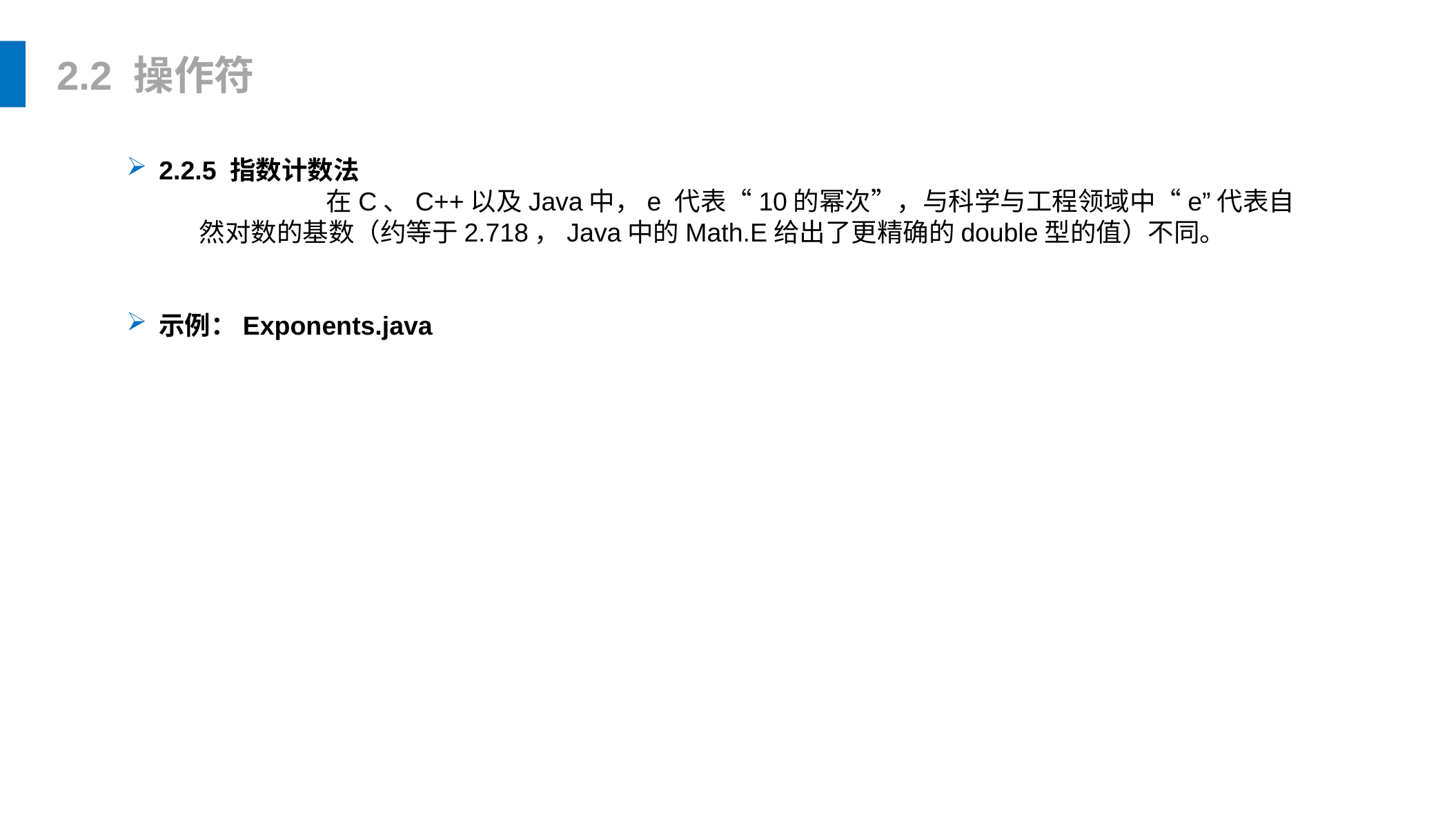

2.2 操作符
2.2.5 指数计数法
	   在C、C++以及Java中，e 代表“10的幂次”，与科学与工程领域中“e”代表自然对数的基数（约等于2.718，Java中的Math.E给出了更精确的double型的值）不同。

示例：Exponents.java